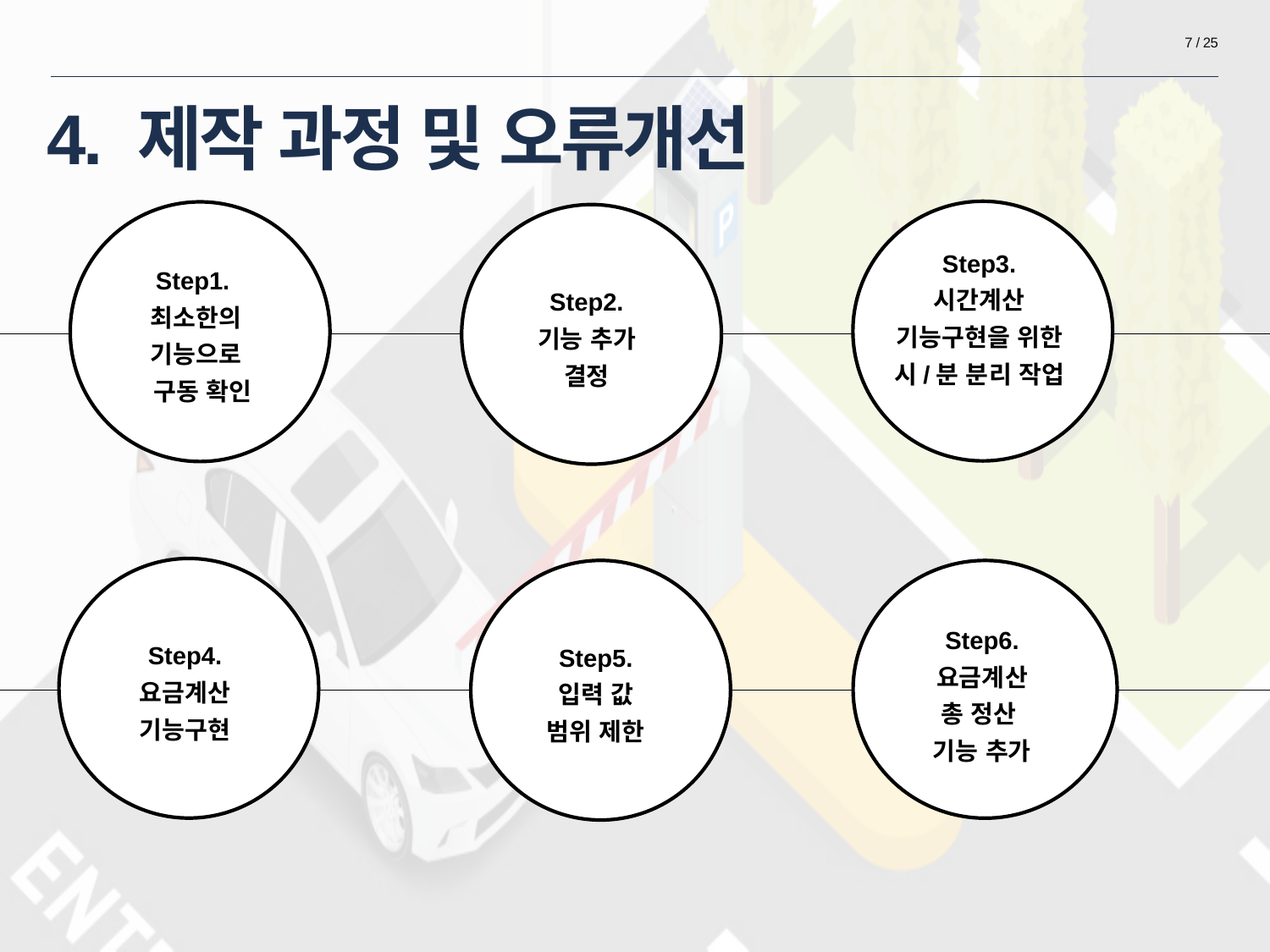

7 / 25
4. 제작 과정 및 오류개선

Step1.
최소한의
기능으로
 구동 확인
Step3.
시간계산
기능구현을 위한
시/분 분리 작업

Step2.
기능 추가
결정

Step4.
요금계산
기능구현

Step5.
입력 값
범위 제한

Step6.
요금계산
총 정산
기능 추가